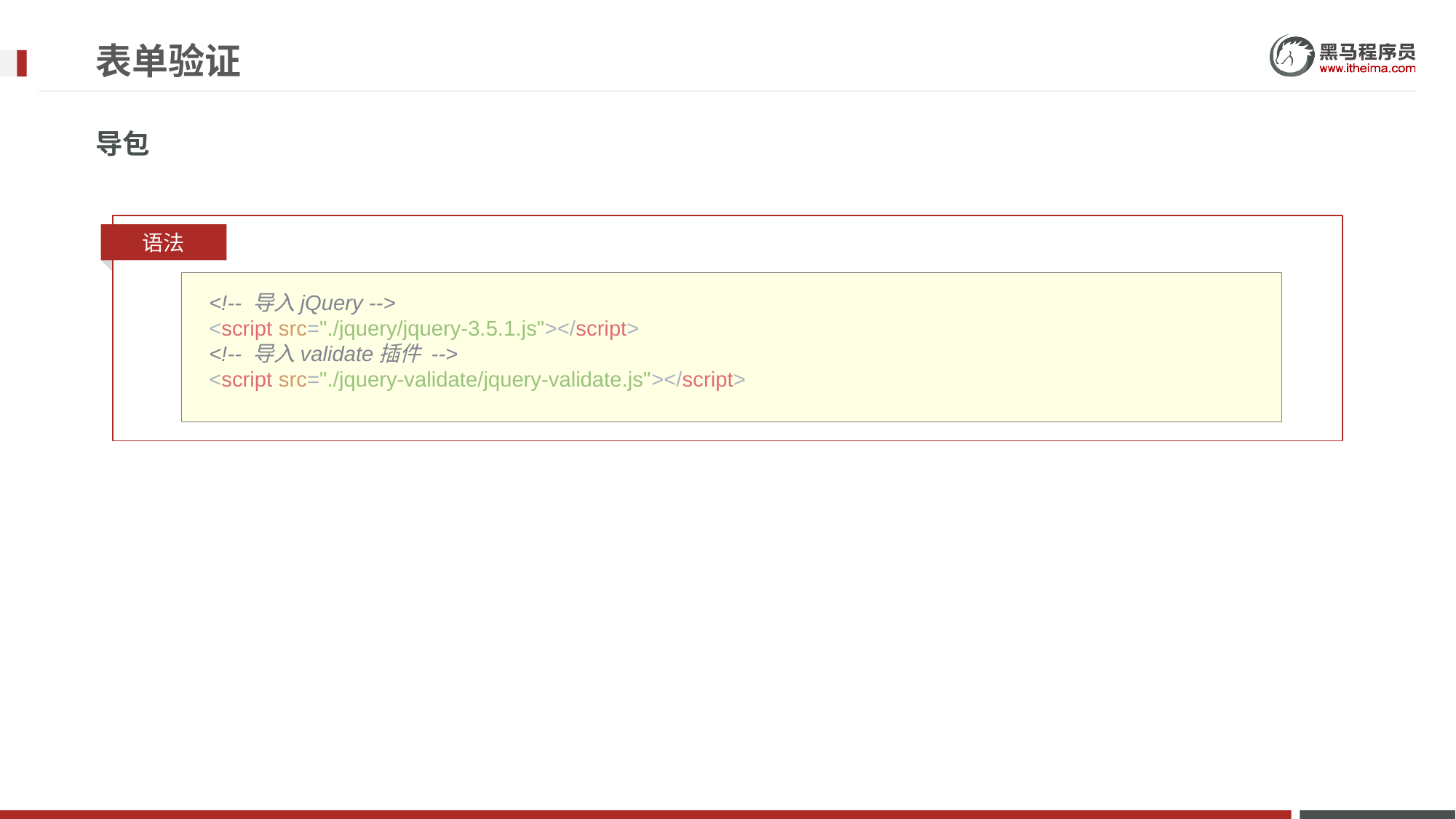

# 表单验证
导包

语法

    <!-- 导入jQuery -->
    <script src="./jquery/jquery-3.5.1.js"></script>
    <!-- 导入validate插件 -->
    <script src="./jquery-validate/jquery-validate.js"></script>